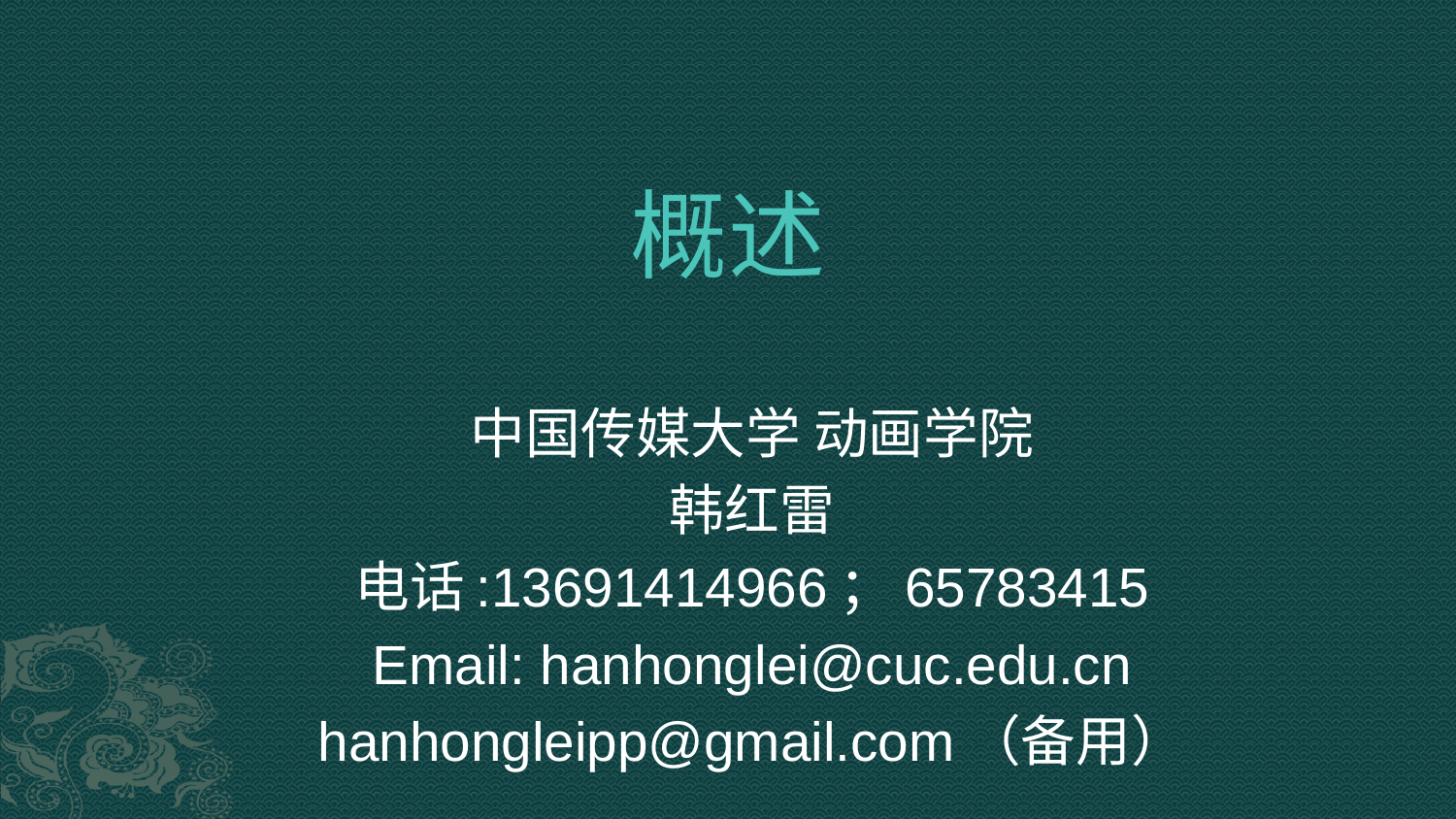

# 概述
中国传媒大学 动画学院
韩红雷
电话:13691414966；65783415
Email: hanhonglei@cuc.edu.cn
hanhongleipp@gmail.com（备用）